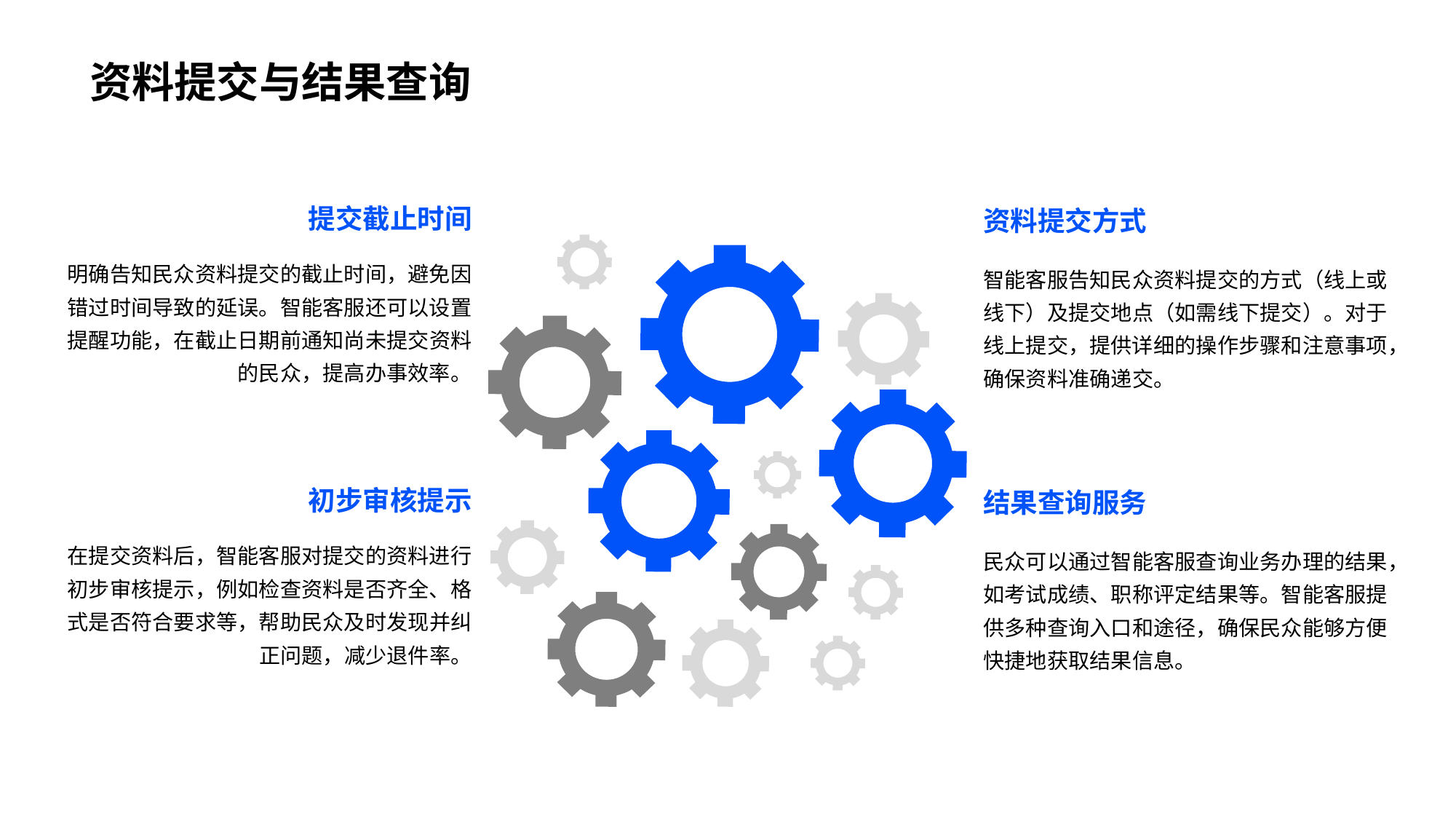

资料提交与结果查询
提交截止时间
明确告知民众资料提交的截止时间，避免因错过时间导致的延误。智能客服还可以设置提醒功能，在截止日期前通知尚未提交资料的民众，提高办事效率。
资料提交方式
智能客服告知民众资料提交的方式（线上或线下）及提交地点（如需线下提交）。对于线上提交，提供详细的操作步骤和注意事项，确保资料准确递交。
初步审核提示
在提交资料后，智能客服对提交的资料进行初步审核提示，例如检查资料是否齐全、格式是否符合要求等，帮助民众及时发现并纠正问题，减少退件率。
结果查询服务
民众可以通过智能客服查询业务办理的结果，如考试成绩、职称评定结果等。智能客服提供多种查询入口和途径，确保民众能够方便快捷地获取结果信息。